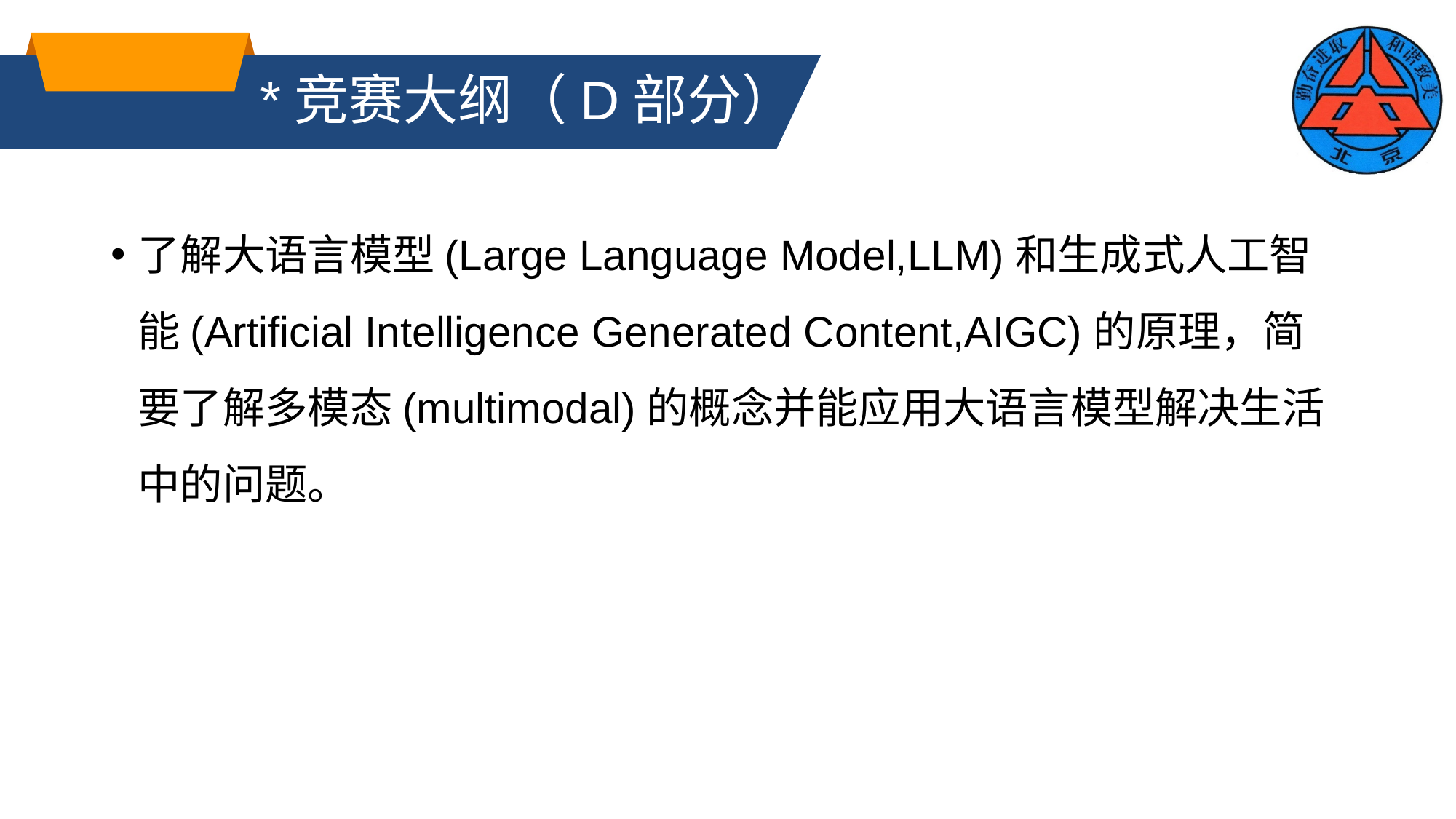

# *竞赛大纲（D部分）
了解大语言模型(Large Language Model,LLM)和生成式人工智能(Artificial Intelligence Generated Content,AIGC)的原理，简要了解多模态(multimodal)的概念并能应用大语言模型解决生活中的问题。